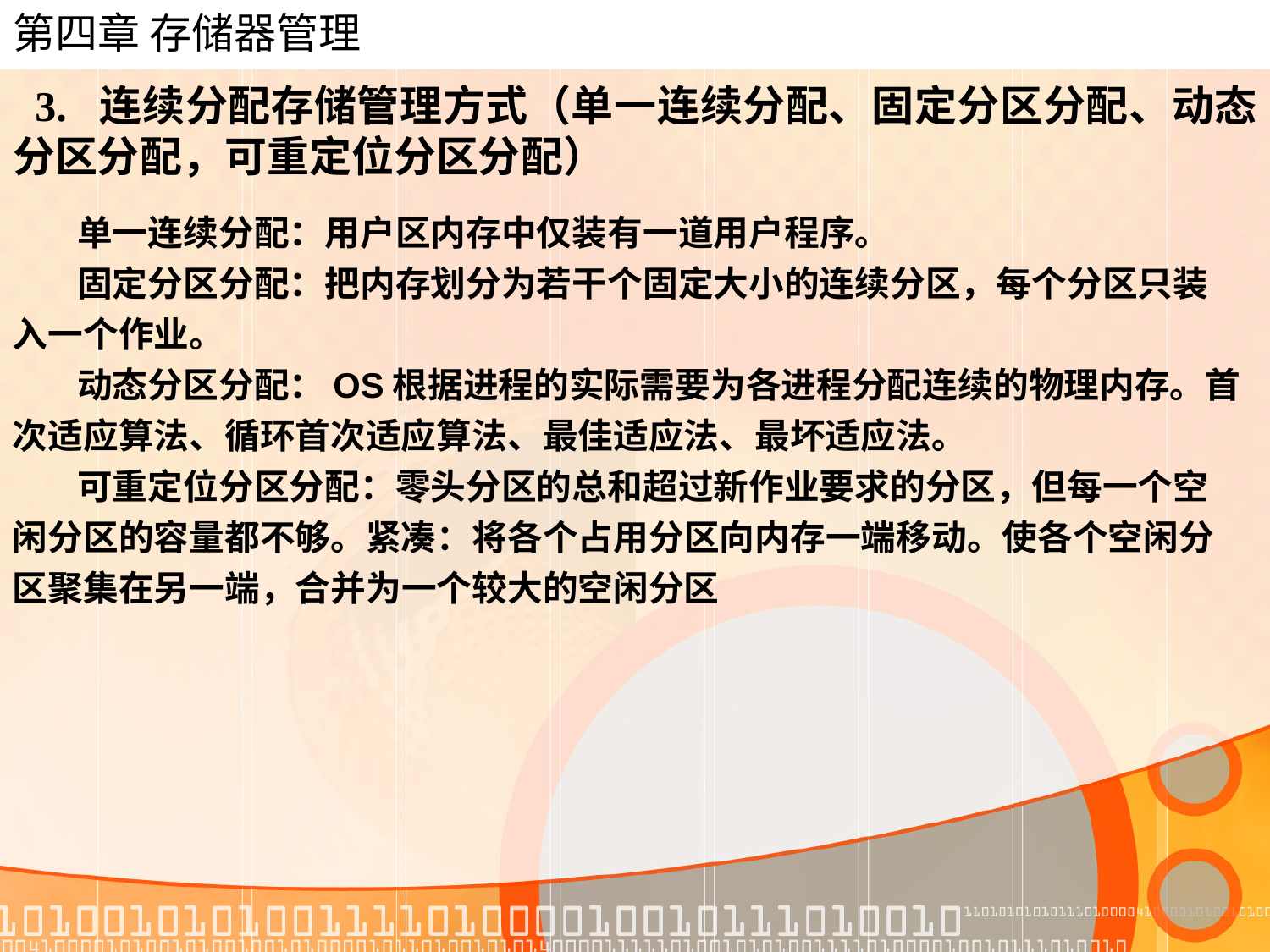

# 第四章 存储器管理
  3.  连续分配存储管理方式（单一连续分配、固定分区分配、动态分区分配，可重定位分区分配）
       单一连续分配：用户区内存中仅装有一道用户程序。
       固定分区分配：把内存划分为若干个固定大小的连续分区，每个分区只装入一个作业。
       动态分区分配：OS根据进程的实际需要为各进程分配连续的物理内存。首次适应算法、循环首次适应算法、最佳适应法、最坏适应法。
       可重定位分区分配：零头分区的总和超过新作业要求的分区，但每一个空闲分区的容量都不够。紧凑：将各个占用分区向内存一端移动。使各个空闲分区聚集在另一端，合并为一个较大的空闲分区